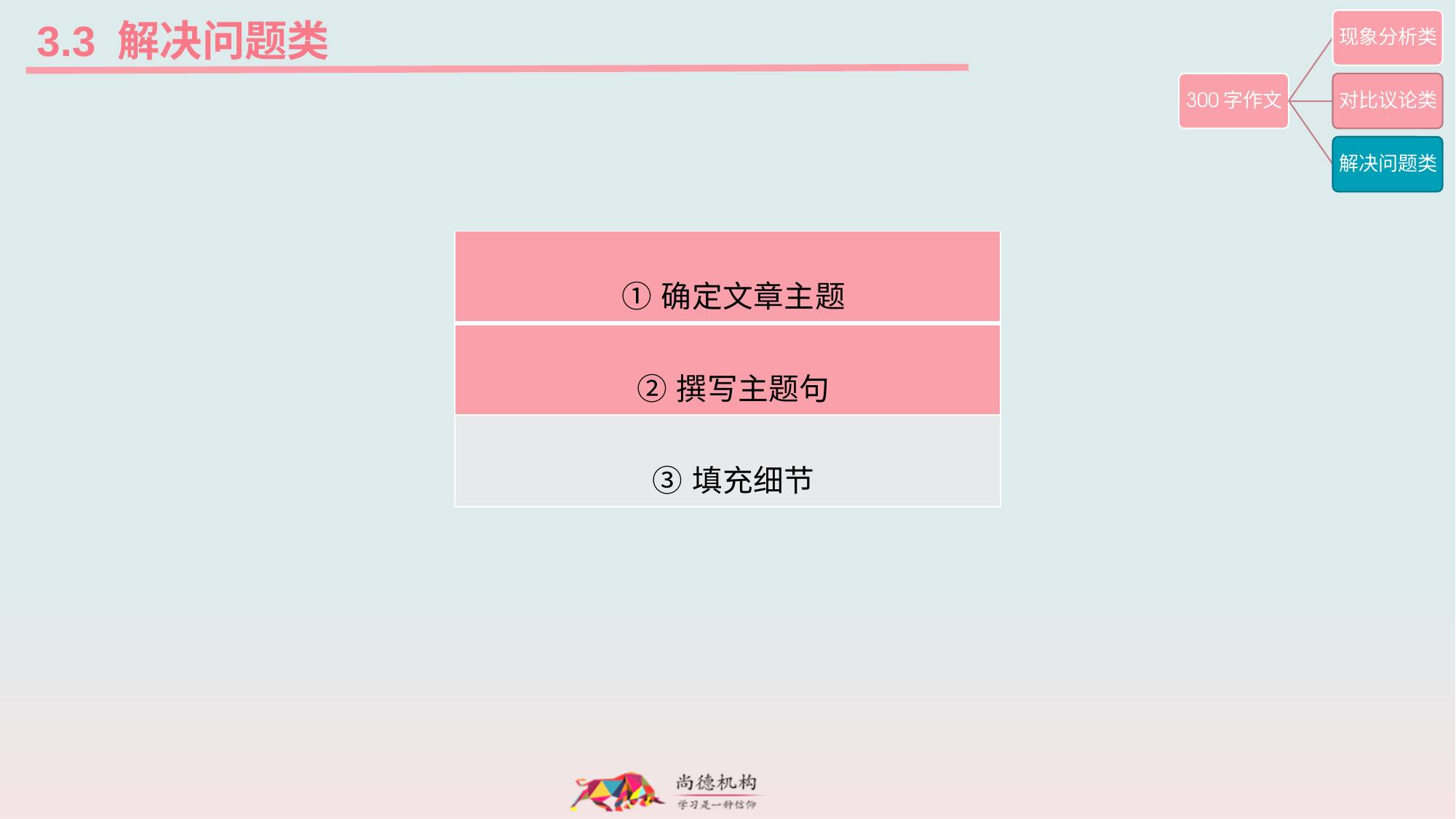

3.3 解决问题类
300字作文

现象分析类

对比议论类

解决问题类
| ①确定文章主题 |
| --- |
| ②撰写主题句 |
| ③填充细节 |